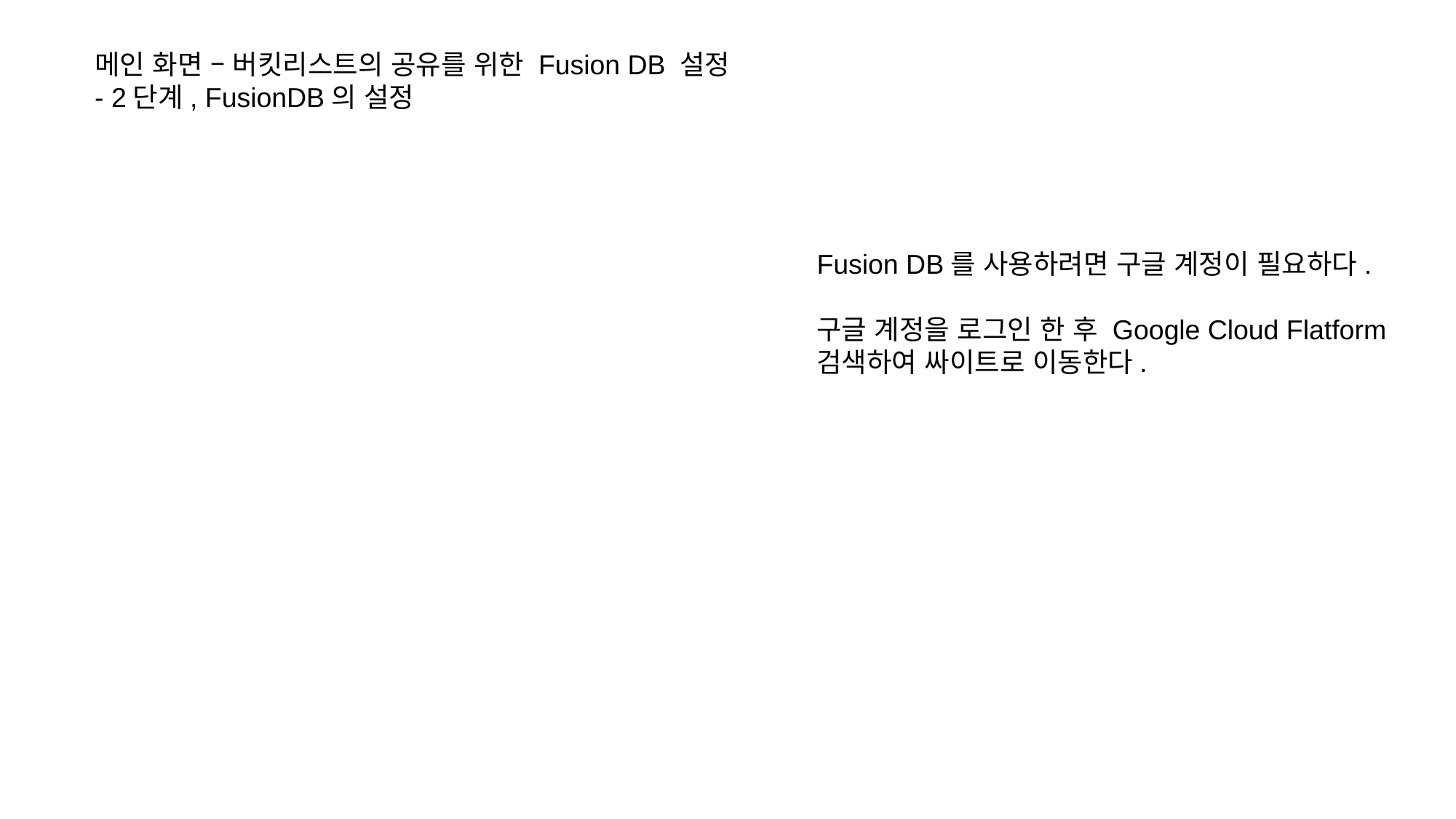

메인 화면 – 버킷리스트의 공유를 위한 Fusion DB 설정
- 2단계, FusionDB의 설정
Fusion DB를 사용하려면 구글 계정이 필요하다.

구글 계정을 로그인 한 후 Google Cloud Flatform검색하여 싸이트로 이동한다.